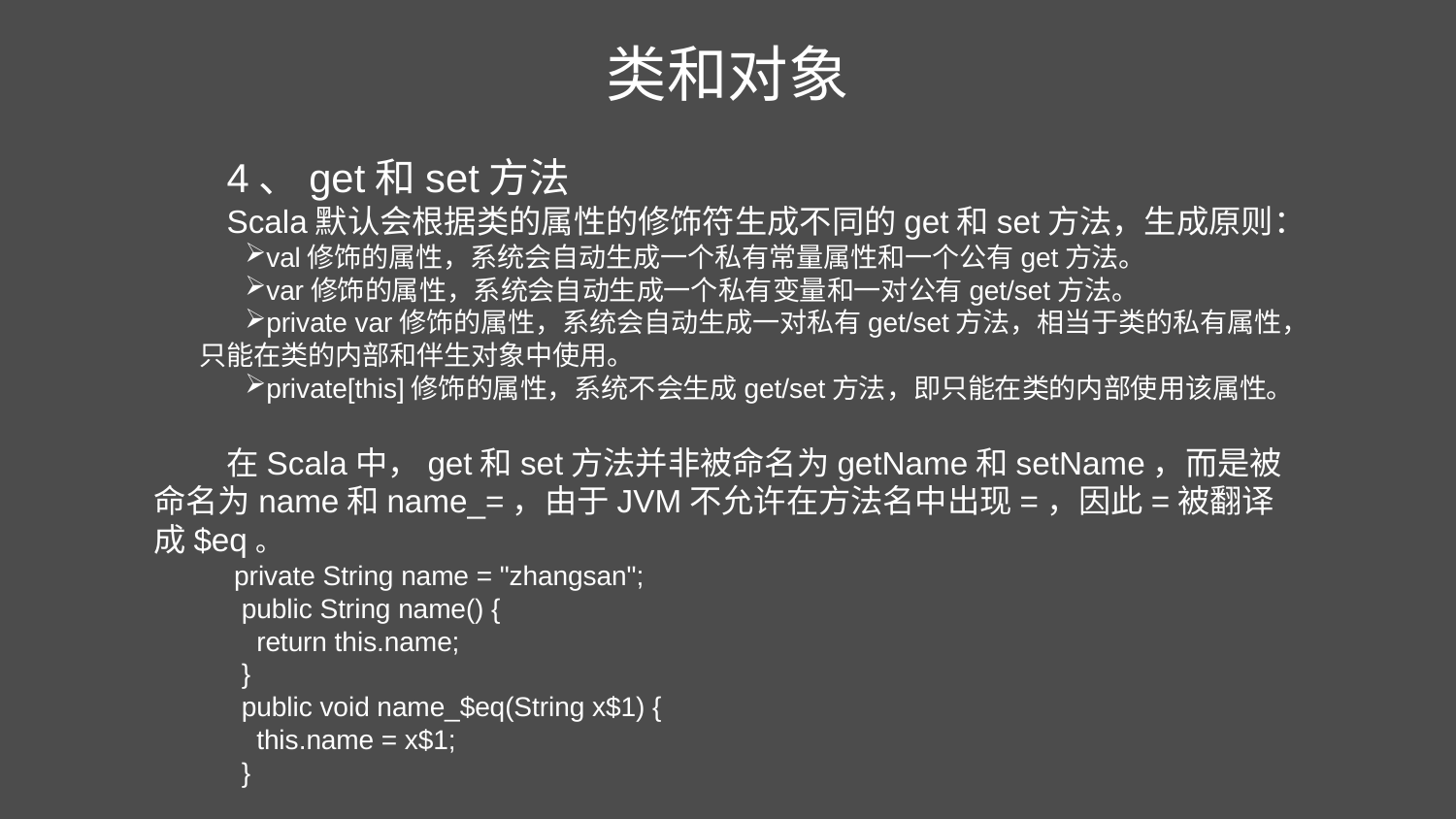

类和对象

4、get和set方法
Scala默认会根据类的属性的修饰符生成不同的get和set方法，生成原则：
val修饰的属性，系统会自动生成一个私有常量属性和一个公有get方法。
var修饰的属性，系统会自动生成一个私有变量和一对公有get/set方法。
private var修饰的属性，系统会自动生成一对私有get/set方法，相当于类的私有属性，只能在类的内部和伴生对象中使用。
private[this]修饰的属性，系统不会生成get/set方法，即只能在类的内部使用该属性。

在Scala中，get和set方法并非被命名为getName和setName，而是被命名为name和name_=，由于JVM不允许在方法名中出现=，因此=被翻译成$eq。
 private String name = "zhangsan";
  public String name() {
    return this.name;
  }
  public void name_$eq(String x$1) {
    this.name = x$1;
  }